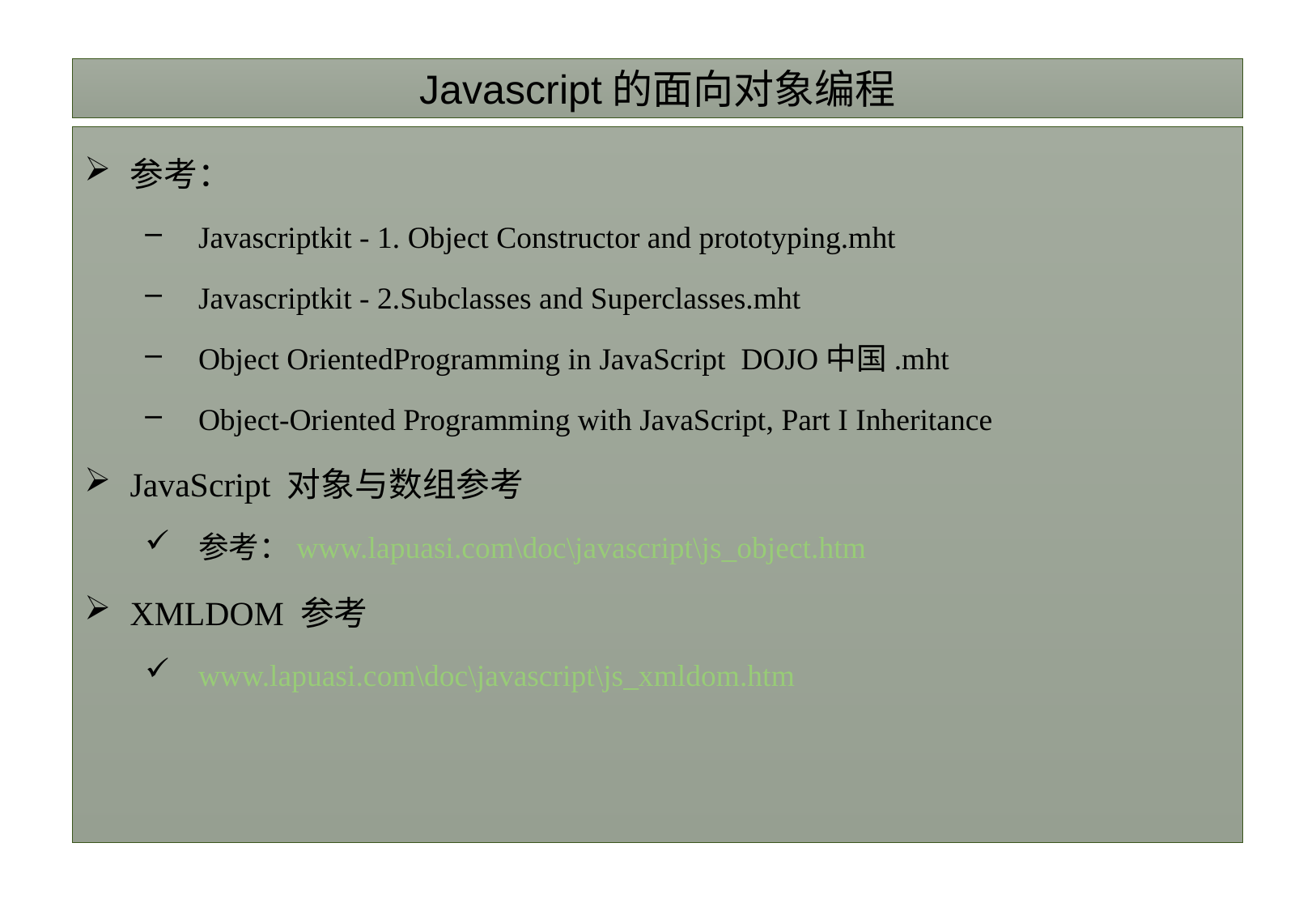

# Javascript的面向对象编程
参考：
Javascriptkit - 1. Object Constructor and prototyping.mht
Javascriptkit - 2.Subclasses and Superclasses.mht
Object OrientedProgramming in JavaScript  DOJO中国.mht
Object-Oriented Programming with JavaScript, Part I Inheritance
JavaScript 对象与数组参考
参考：www.lapuasi.com\doc\javascript\js_object.htm
XMLDOM 参考
www.lapuasi.com\doc\javascript\js_xmldom.htm